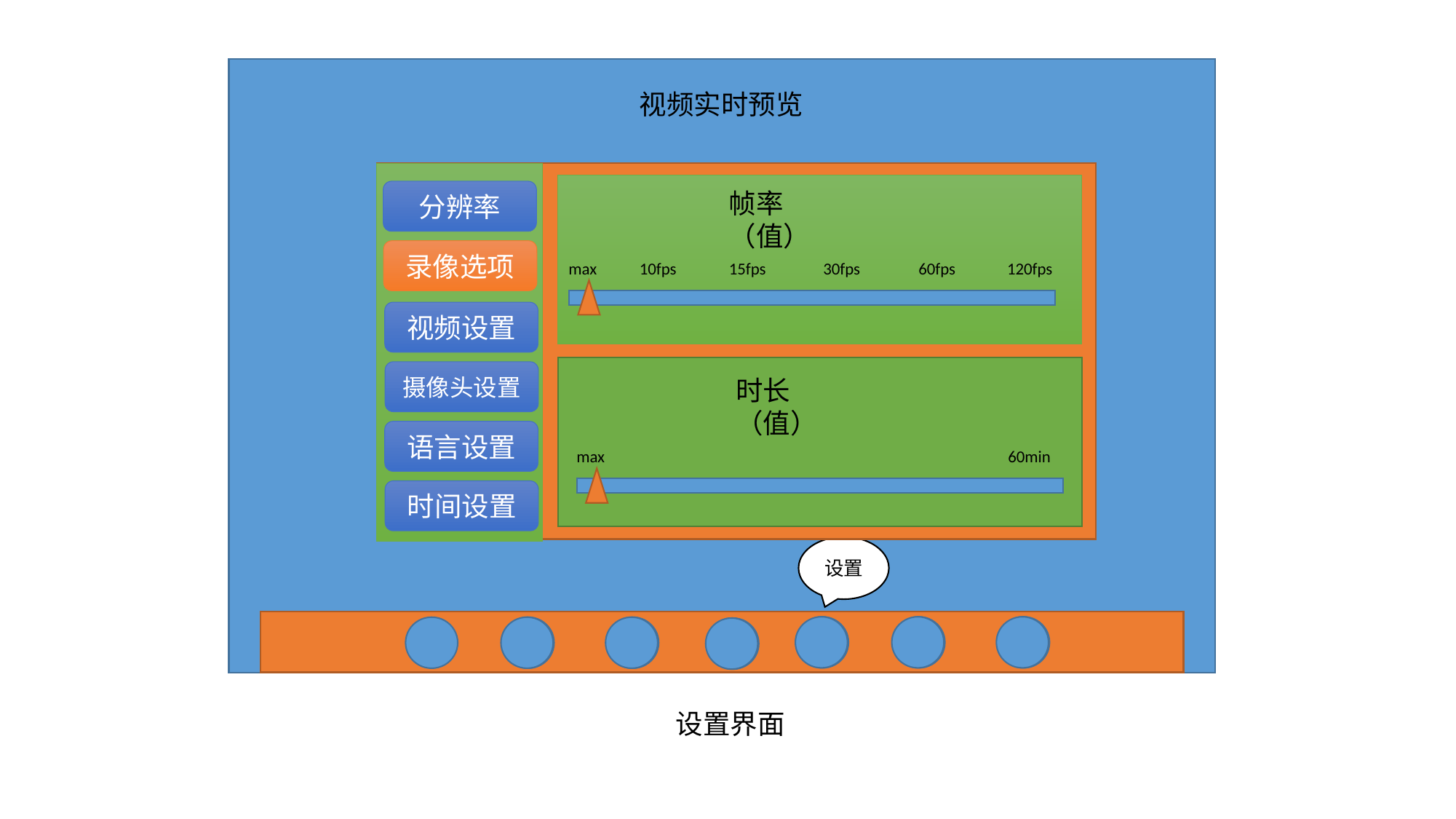

视频实时预览

分辨率
帧率（值）
录像选项
max
10fps
15fps
30fps
60fps
120fps

视频设置

摄像头设置
时长（值）
语言设置
max
60min

时间设置
设置

设置界面